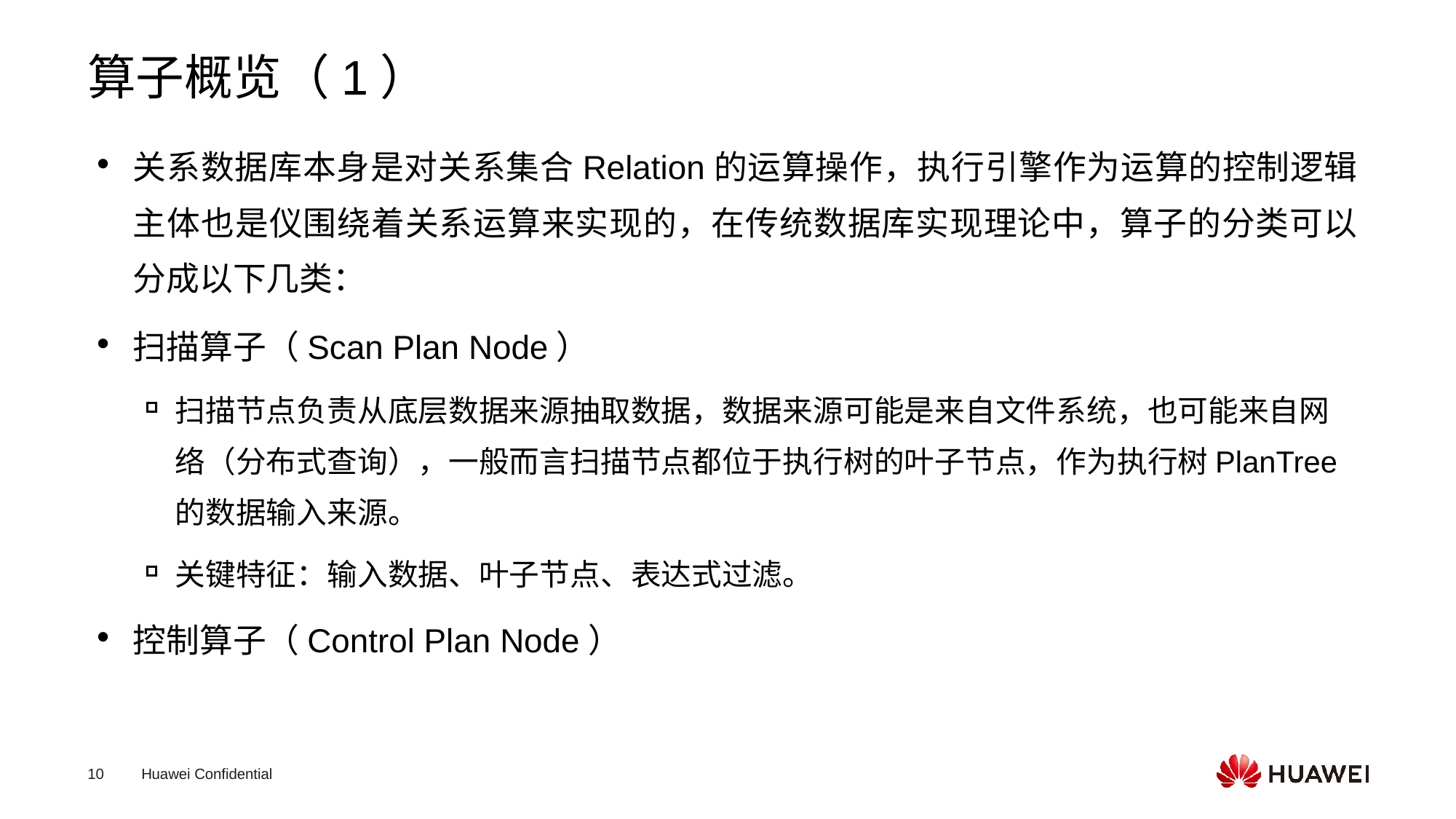

# 算子概览（1）
关系数据库本身是对关系集合Relation的运算操作，执行引擎作为运算的控制逻辑主体也是仪围绕着关系运算来实现的，在传统数据库实现理论中，算子的分类可以分成以下几类：
扫描算子（Scan Plan Node）
扫描节点负责从底层数据来源抽取数据，数据来源可能是来自文件系统，也可能来自网络（分布式查询），一般而言扫描节点都位于执行树的叶子节点，作为执行树PlanTree的数据输入来源。
关键特征：输入数据、叶子节点、表达式过滤。
控制算子（Control Plan Node）